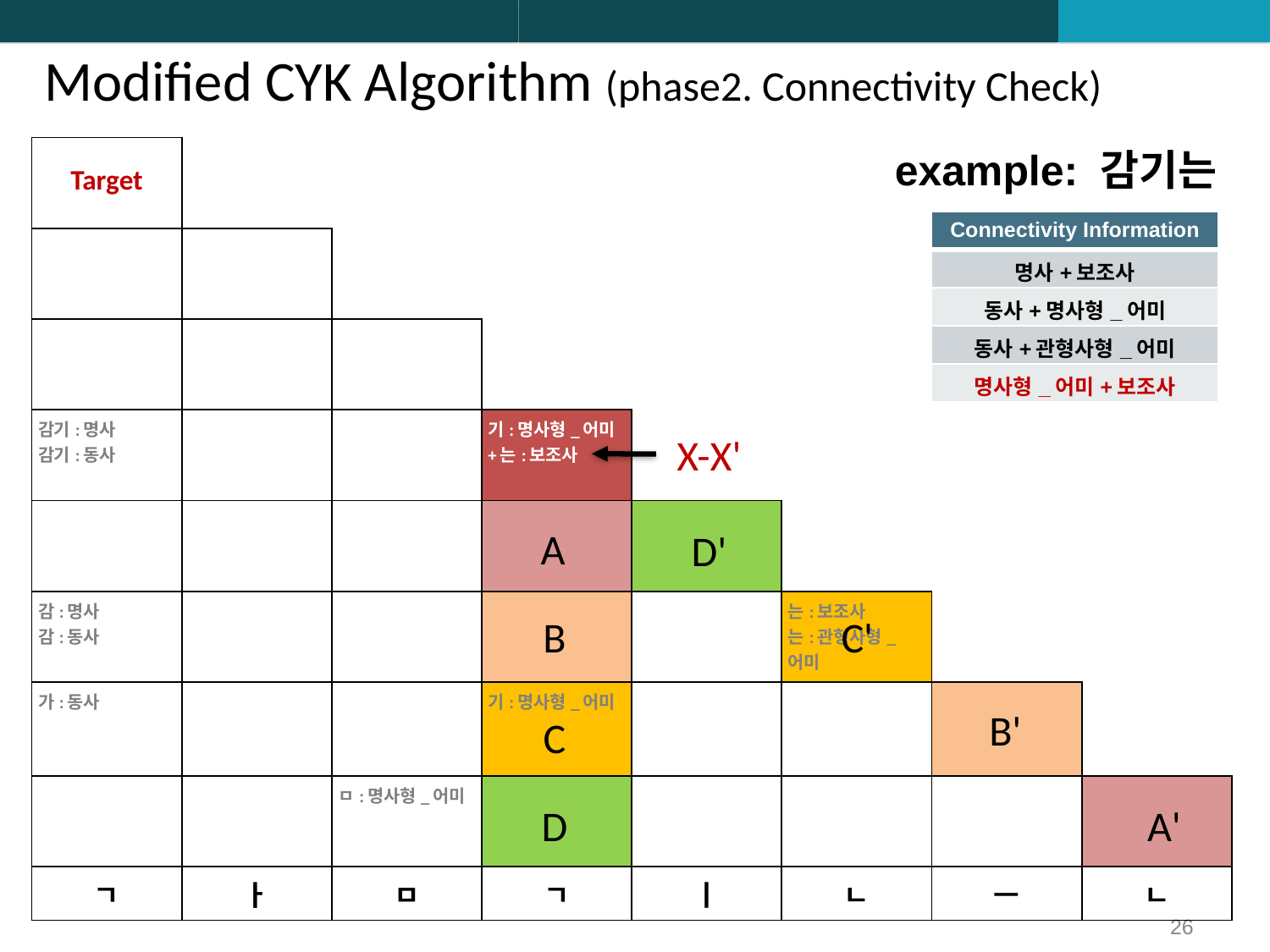

Modified CYK Algorithm (phase2. Connectivity Check)
| Target |  |  |  |  |  |  |  |
| --- | --- | --- | --- | --- | --- | --- | --- |
|  |  |  |  |  |  |  |  |
|  |  |  |  |  |  |  |  |
| 감기:명사 감기:동사 |  |  | 기:명사형\_어미+는:보조사 |  |  |  |  |
|  |  |  |  |  |  |  |  |
| 감:명사 감:동사 |  |  |  |  | 는:보조사 는:관형사형\_어미 |  |  |
| 가:동사 |  |  | 기:명사형\_어미 |  |  |  |  |
|  |  | ㅁ:명사형\_어미 |  |  |  |  |  |
| ㄱ | ㅏ | ㅁ | ㄱ | ㅣ | ㄴ | ㅡ | ㄴ |
example: 감기는
| Connectivity Information |
| --- |
| 명사+보조사 |
| 동사+명사형\_어미 |
| 동사+관형사형\_어미 |
| 명사형\_어미+보조사 |
X-X'
A
D'
B
C'
B'
C
D
A'
26